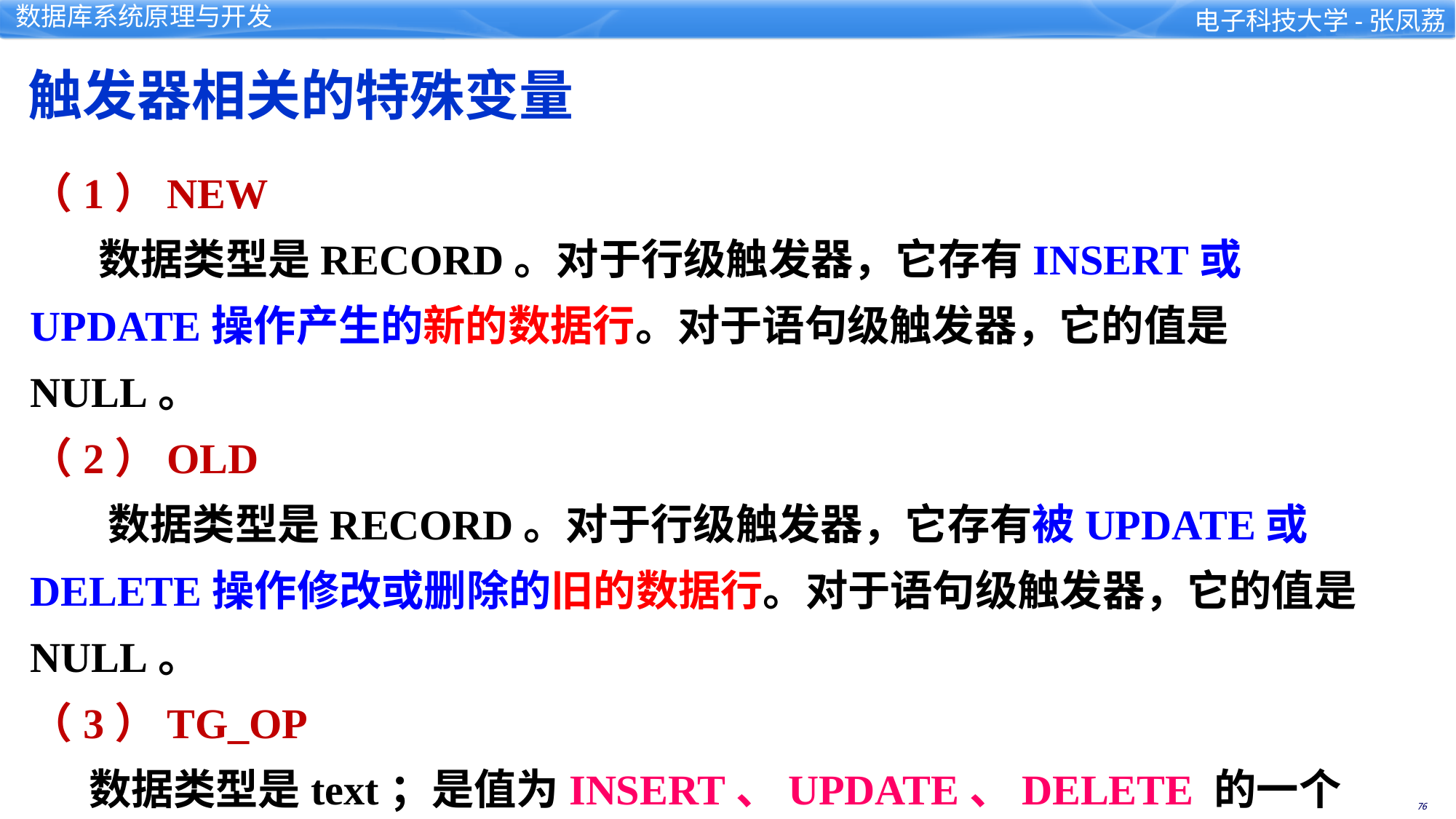

触发器相关的特殊变量
（1）NEW
      数据类型是RECORD。对于行级触发器，它存有INSERT或UPDATE操作产生的新的数据行。对于语句级触发器，它的值是NULL。
（2）OLD
       数据类型是RECORD。对于行级触发器，它存有被UPDATE或DELETE操作修改或删除的旧的数据行。对于语句级触发器，它的值是NULL。
（3）TG_OP
     数据类型是text；是值为INSERT、UPDATE、DELETE 的一个字符串，它说明触发器是为哪个操作引发。